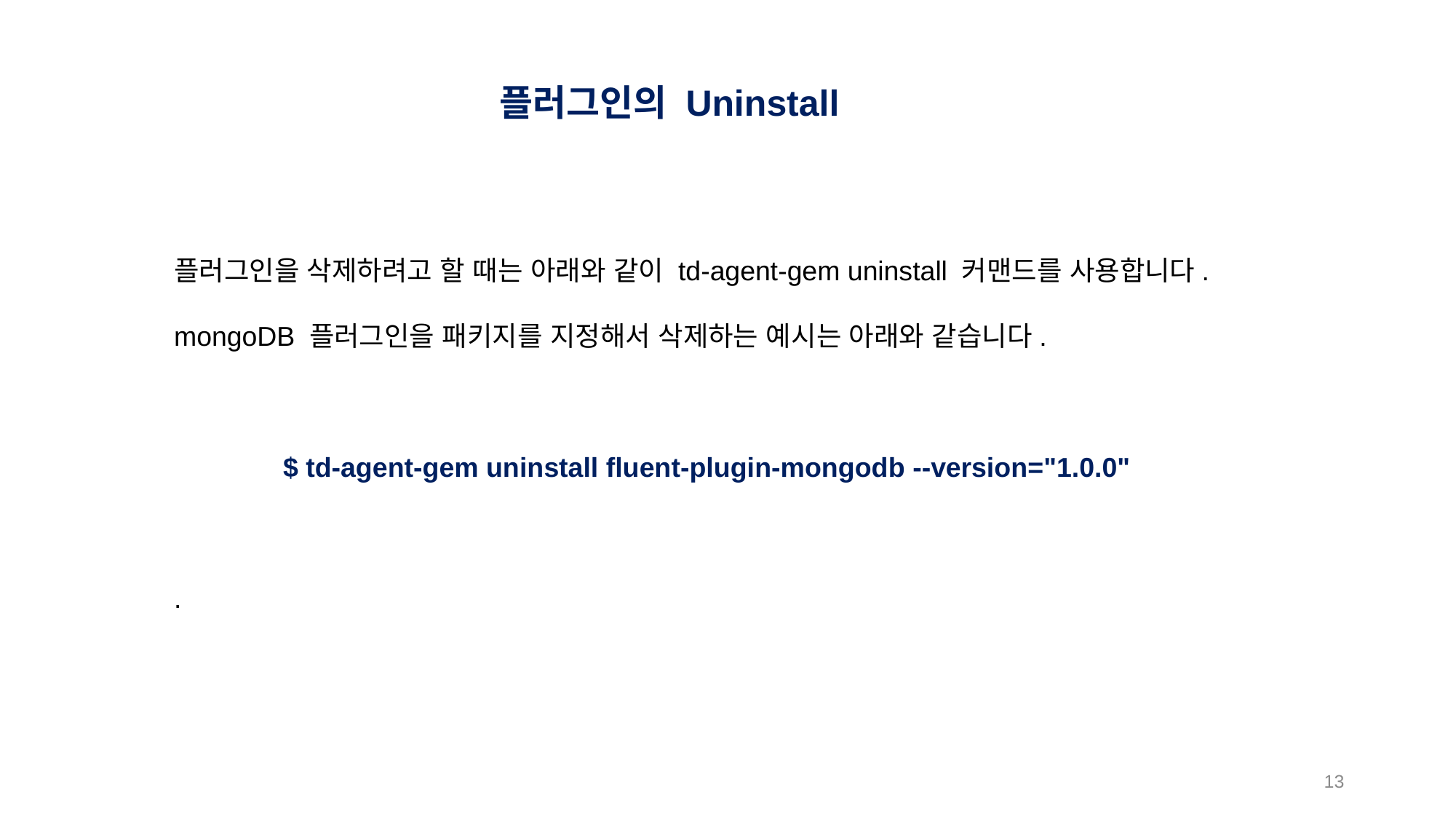

플러그인의 Uninstall
플러그인을 삭제하려고 할 때는 아래와 같이 td-agent-gem uninstall 커맨드를 사용합니다.

mongoDB 플러그인을 패키지를 지정해서 삭제하는 예시는 아래와 같습니다.

$ td-agent-gem uninstall fluent-plugin-mongodb --version="1.0.0"

.
13